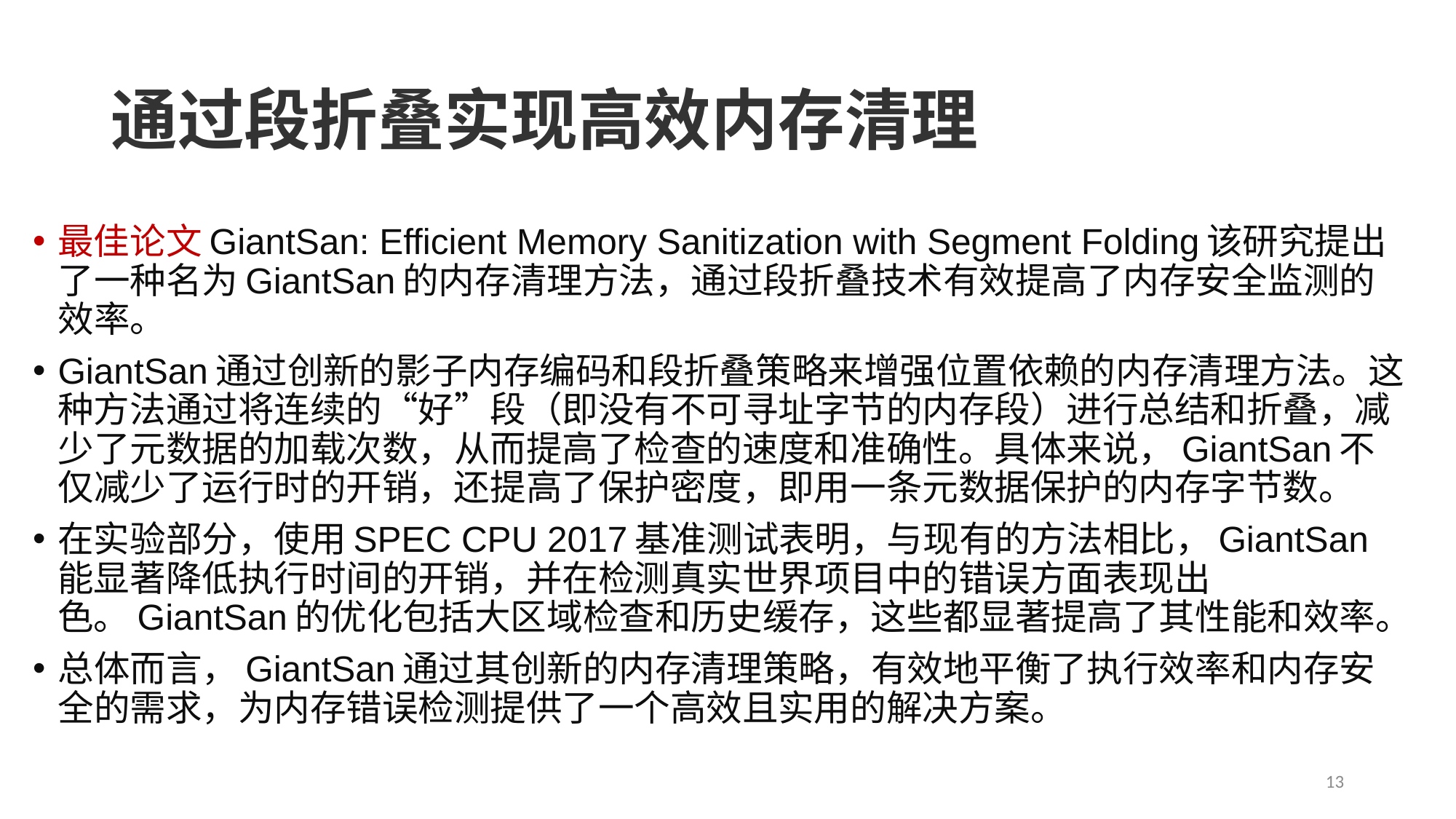

# 通过段折叠实现高效内存清理
最佳论文GiantSan: Efficient Memory Sanitization with Segment Folding该研究提出了一种名为GiantSan的内存清理方法，通过段折叠技术有效提高了内存安全监测的效率。
GiantSan通过创新的影子内存编码和段折叠策略来增强位置依赖的内存清理方法。这种方法通过将连续的“好”段（即没有不可寻址字节的内存段）进行总结和折叠，减少了元数据的加载次数，从而提高了检查的速度和准确性。具体来说，GiantSan不仅减少了运行时的开销，还提高了保护密度，即用一条元数据保护的内存字节数。
在实验部分，使用SPEC CPU 2017基准测试表明，与现有的方法相比，GiantSan能显著降低执行时间的开销，并在检测真实世界项目中的错误方面表现出色。GiantSan的优化包括大区域检查和历史缓存，这些都显著提高了其性能和效率。
总体而言，GiantSan通过其创新的内存清理策略，有效地平衡了执行效率和内存安全的需求，为内存错误检测提供了一个高效且实用的解决方案。

13